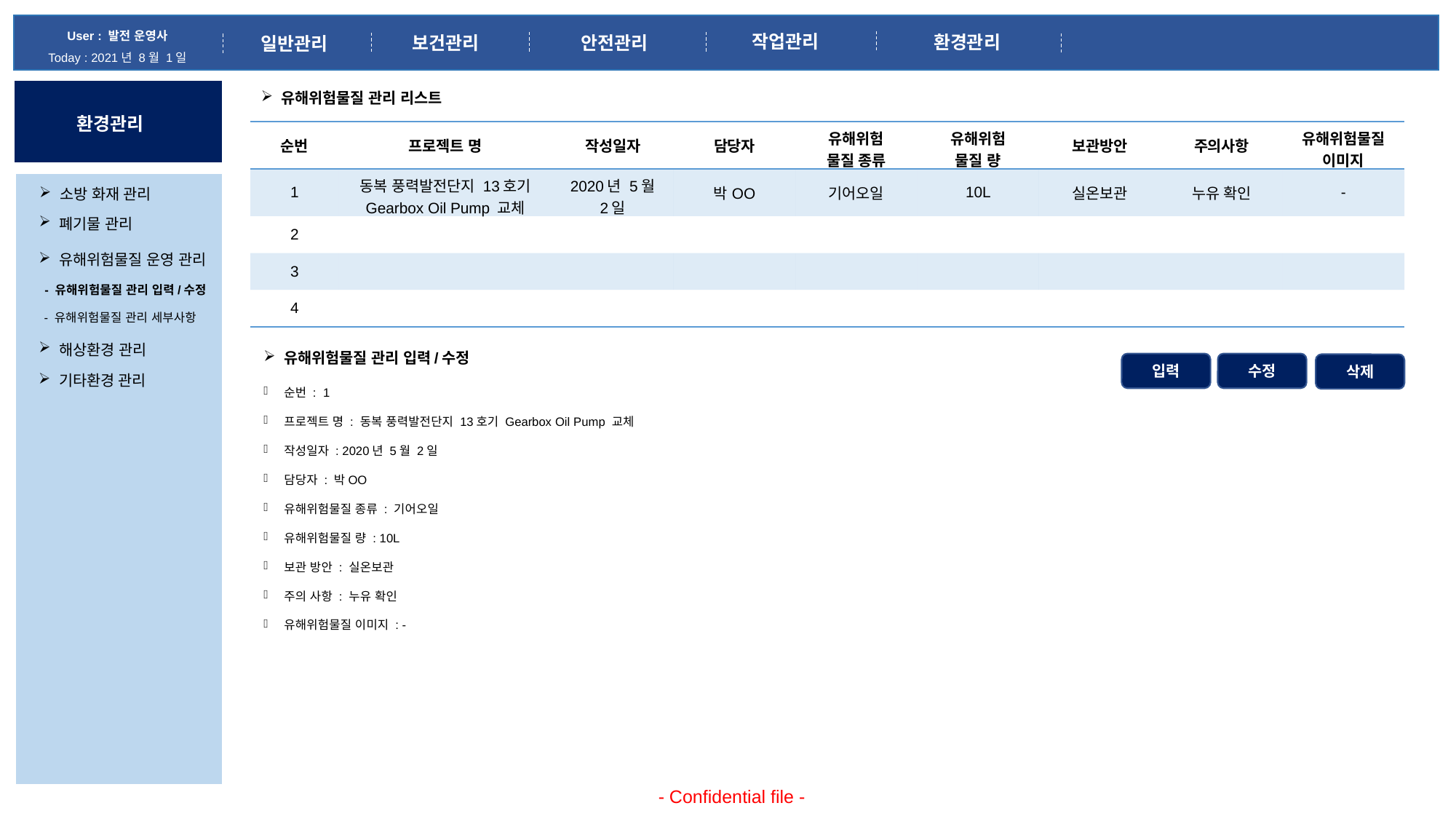

User : 발전 운영사
Today : 2021년 8월 1일
작업관리
환경관리
안전관리
보건관리
일반관리

유해위험물질 관리 리스트
환경관리
| 순번 | 프로젝트 명 | 작성일자 | 담당자 | 유해위험 물질 종류 | 유해위험 물질 량 | 보관방안 | 주의사항 | 유해위험물질 이미지 |
| --- | --- | --- | --- | --- | --- | --- | --- | --- |
| 1 | 동복 풍력발전단지 13호기 Gearbox Oil Pump 교체 | 2020년 5월 2일 | 박OO | 기어오일 | 10L | 실온보관 | 누유 확인 | - |
| 2 |  |  |  |  |  |  |  |  |
| 3 |  |  |  |  |  |  |  |  |
| 4 |  |  |  |  |  |  |  |  |

소방 화재 관리
폐기물 관리
유해위험물질 운영 관리
- 유해위험물질 관리 입력/수정
- 유해위험물질 관리 세부사항

해상환경 관리
유해위험물질 관리 입력/수정

순번 :  1

프로젝트 명 : 동복 풍력발전단지 13호기 Gearbox Oil Pump 교체

작성일자 : 2020년 5월 2일

담당자 : 박OO

유해위험물질 종류 : 기어오일

유해위험물질 량 : 10L

보관 방안 : 실온보관

주의 사항 : 누유 확인

유해위험물질 이미지 : -
입력
수정
삭제
기타환경 관리

- Confidential file -